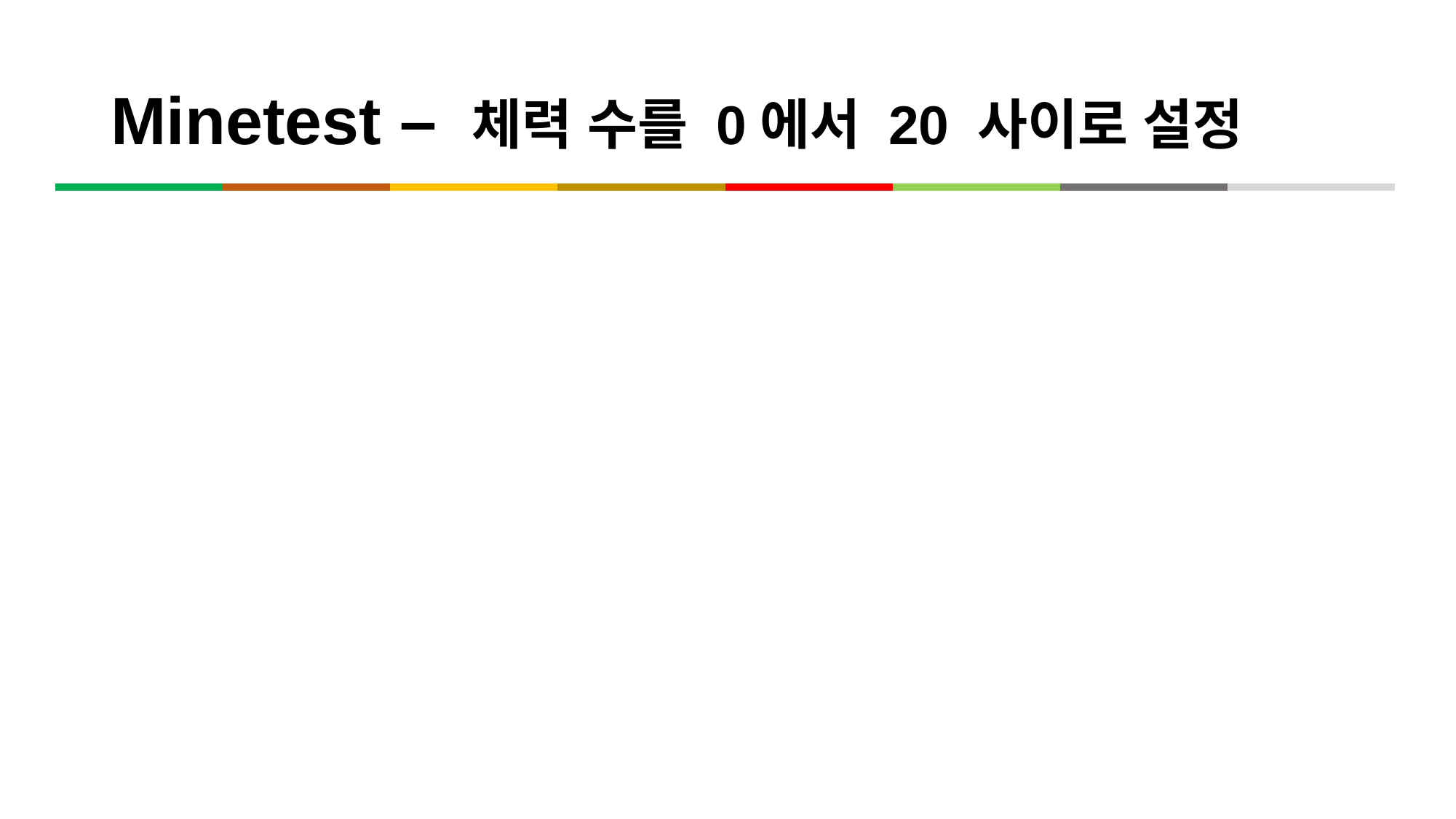

# Minetest – 체력 수를 0에서 20 사이로 설정